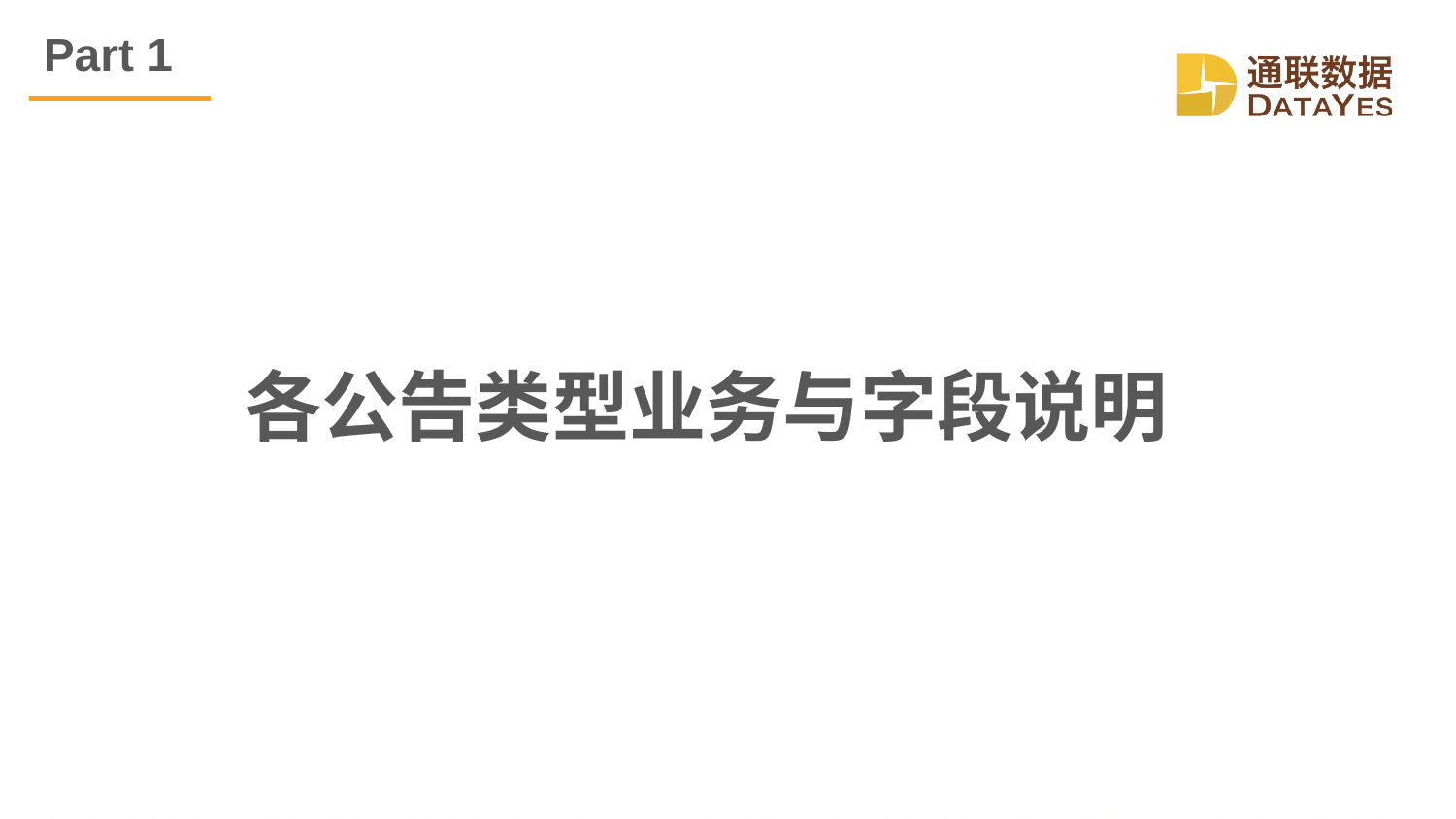

Part 1

各公告类型业务与字段说明

Copyright © 2017 DataYes. All rights reserved	● 保密文件，请勿外泄